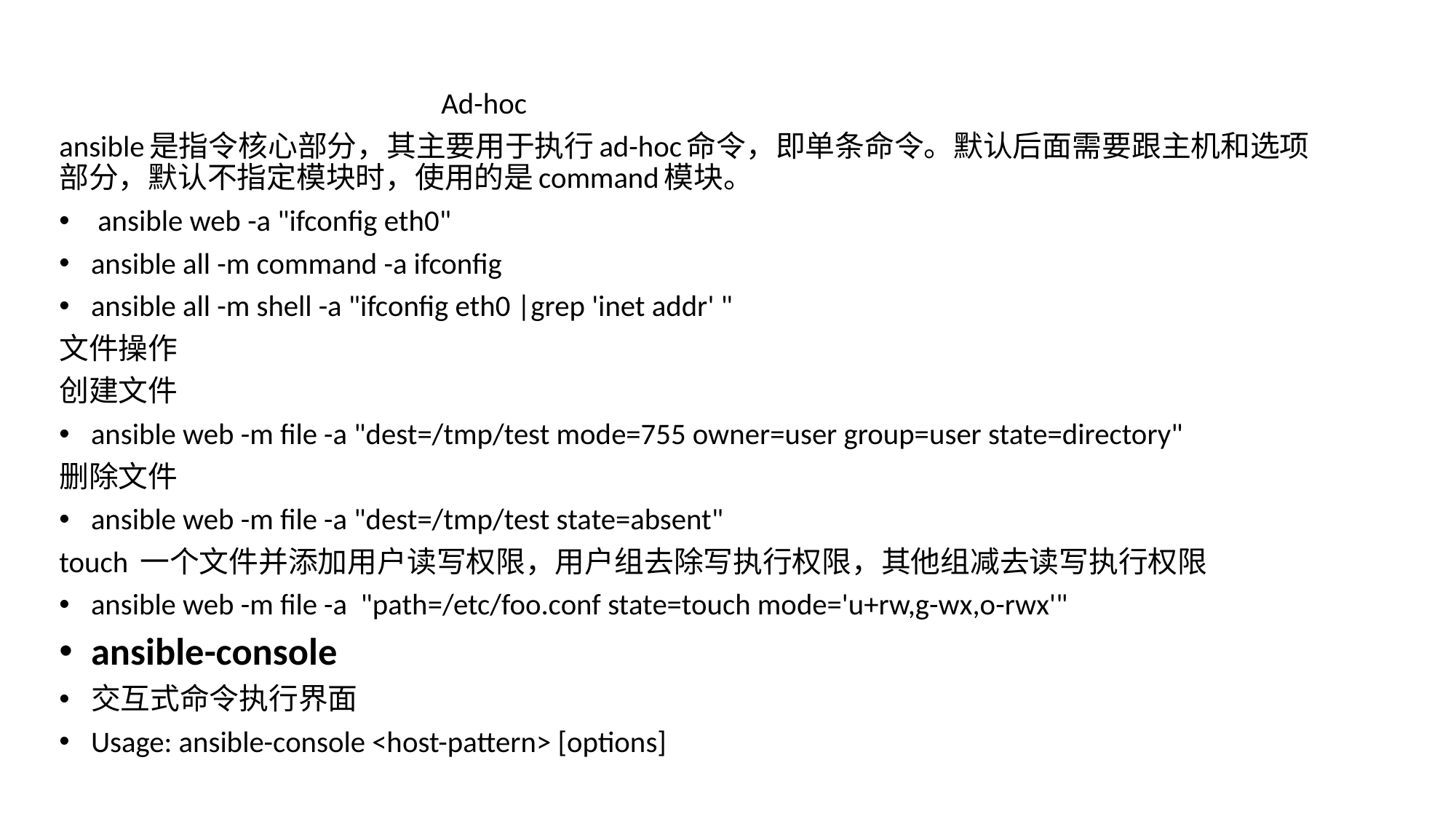

Ad-hoc
ansible是指令核心部分，其主要用于执行ad-hoc命令，即单条命令。默认后面需要跟主机和选项部分，默认不指定模块时，使用的是command模块。
 ansible web -a "ifconfig eth0"
ansible all -m command -a ifconfig
ansible all -m shell -a "ifconfig eth0 |grep 'inet addr' "
文件操作
创建文件
ansible web -m file -a "dest=/tmp/test mode=755 owner=user group=user state=directory"
删除文件
ansible web -m file -a "dest=/tmp/test state=absent"
touch 一个文件并添加用户读写权限，用户组去除写执行权限，其他组减去读写执行权限
ansible web -m file -a  "path=/etc/foo.conf state=touch mode='u+rw,g-wx,o-rwx'"
ansible-console
交互式命令执行界面
Usage: ansible-console <host-pattern> [options]